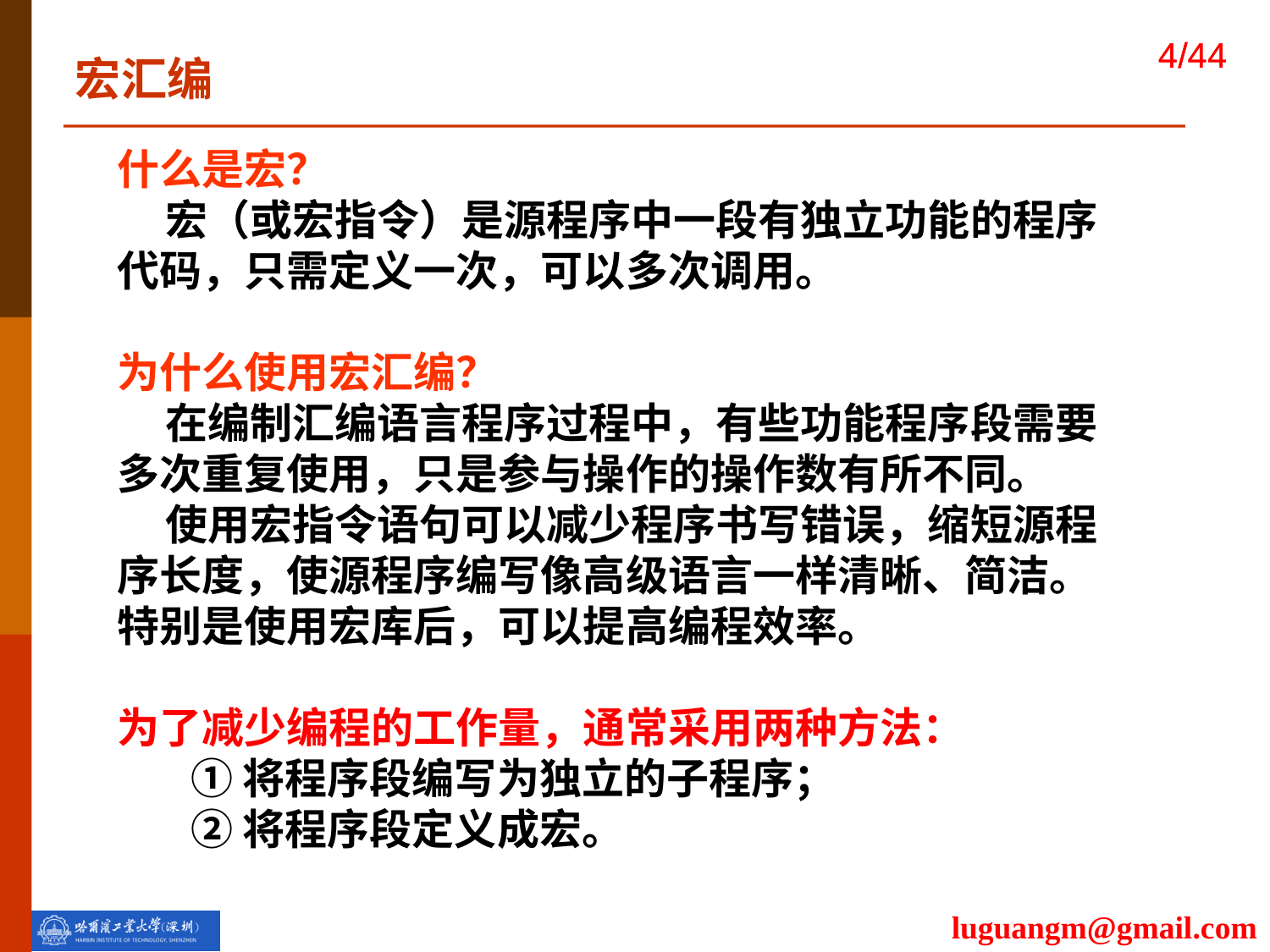

宏汇编
什么是宏？
    宏（或宏指令）是源程序中一段有独立功能的程序代码，只需定义一次，可以多次调用。

为什么使用宏汇编？
    在编制汇编语言程序过程中，有些功能程序段需要多次重复使用，只是参与操作的操作数有所不同。
    使用宏指令语句可以减少程序书写错误，缩短源程序长度，使源程序编写像高级语言一样清晰、简洁。特别是使用宏库后，可以提高编程效率。

为了减少编程的工作量，通常采用两种方法：
 ①将程序段编写为独立的子程序；
 ②将程序段定义成宏。